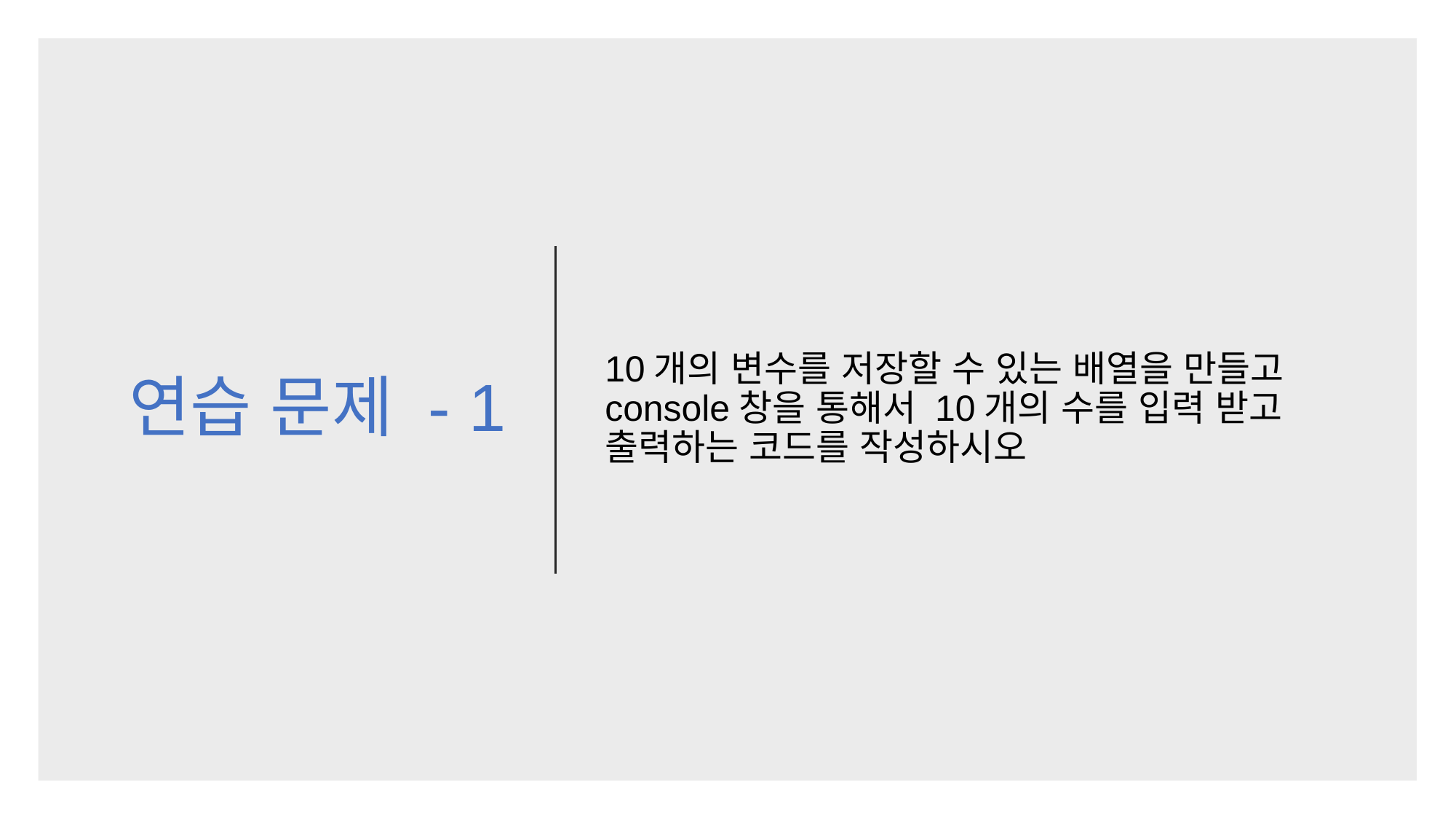

# 연습 문제 - 1
10개의 변수를 저장할 수 있는 배열을 만들고 console창을 통해서 10개의 수를 입력 받고 출력하는 코드를 작성하시오